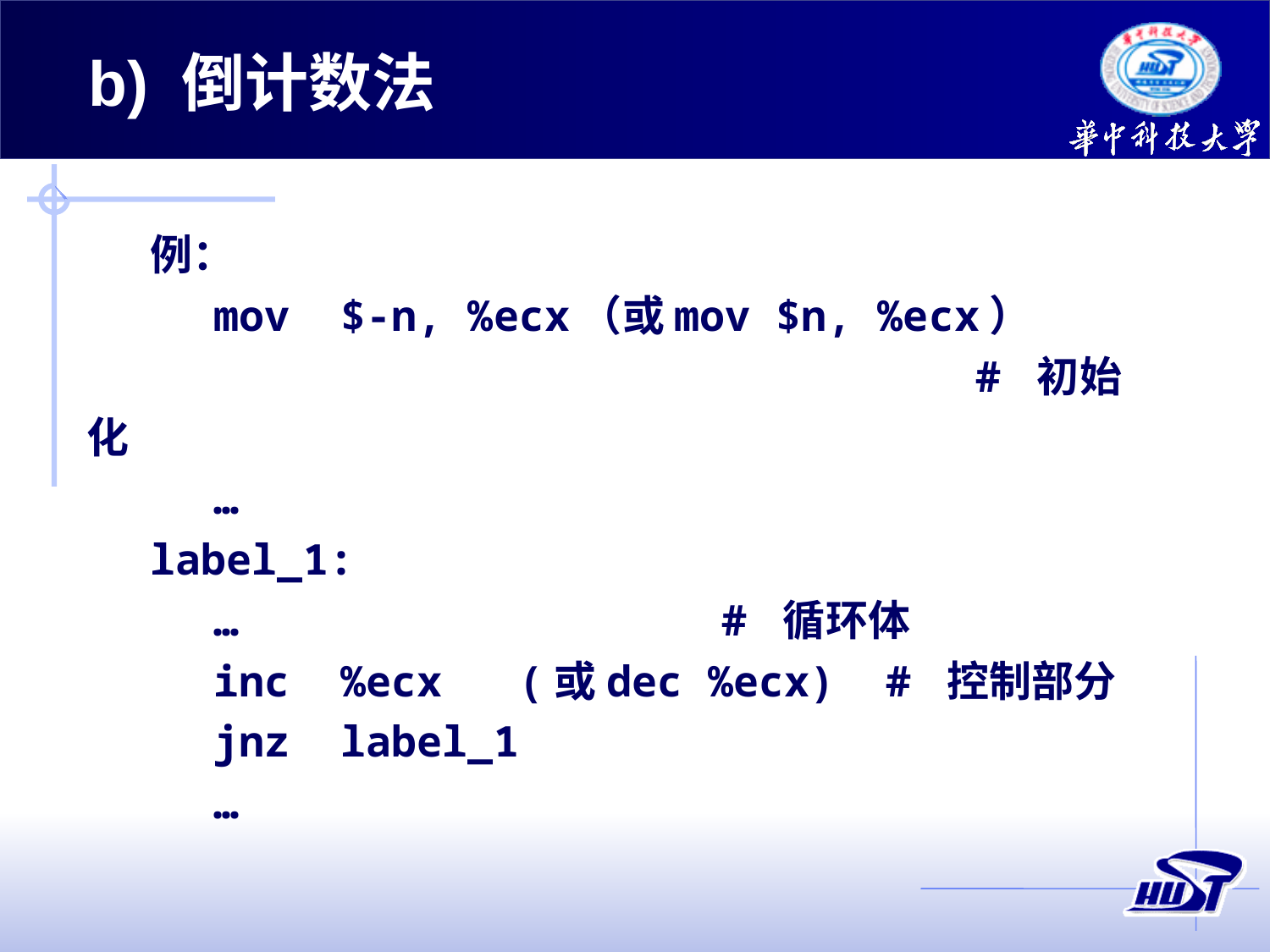

b) 倒计数法
例：
	mov	$-n, %ecx（或mov $n, %ecx）
                            	# 初始化
	…
label_1:
	…				# 循环体
	inc	%ecx	  (或dec %ecx)  # 控制部分
	jnz	label_1
	…